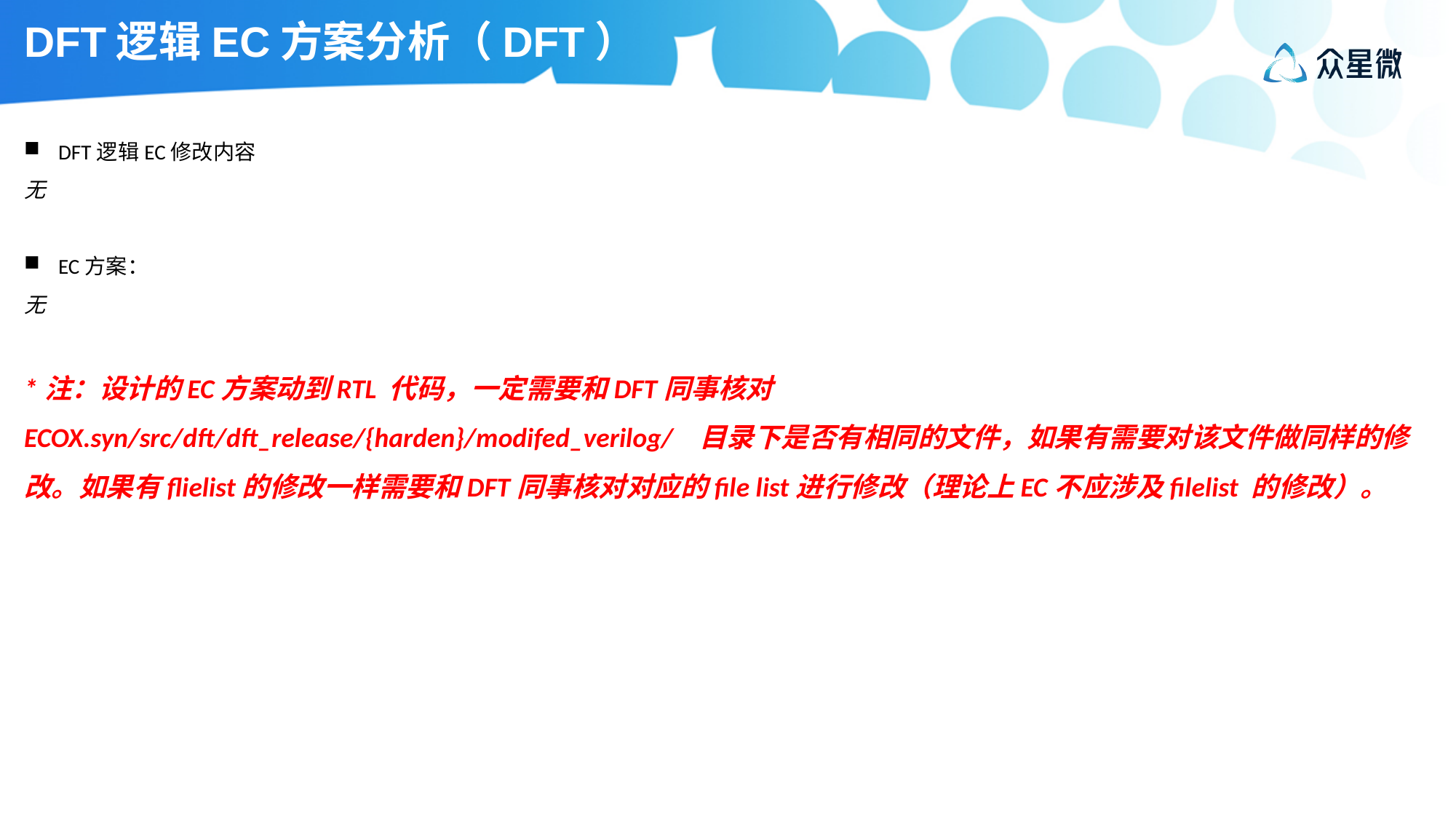

DFT逻辑EC方案分析（DFT）
DFT逻辑EC修改内容
无

EC方案：
无

*注：设计的EC方案动到RTL 代码，一定需要和DFT同事核对  ECOX.syn/src/dft/dft_release/{harden}/modifed_verilog/   目录下是否有相同的文件，如果有需要对该文件做同样的修改。如果有flielist的修改一样需要和DFT同事核对对应的file list进行修改（理论上EC不应涉及filelist 的修改）。